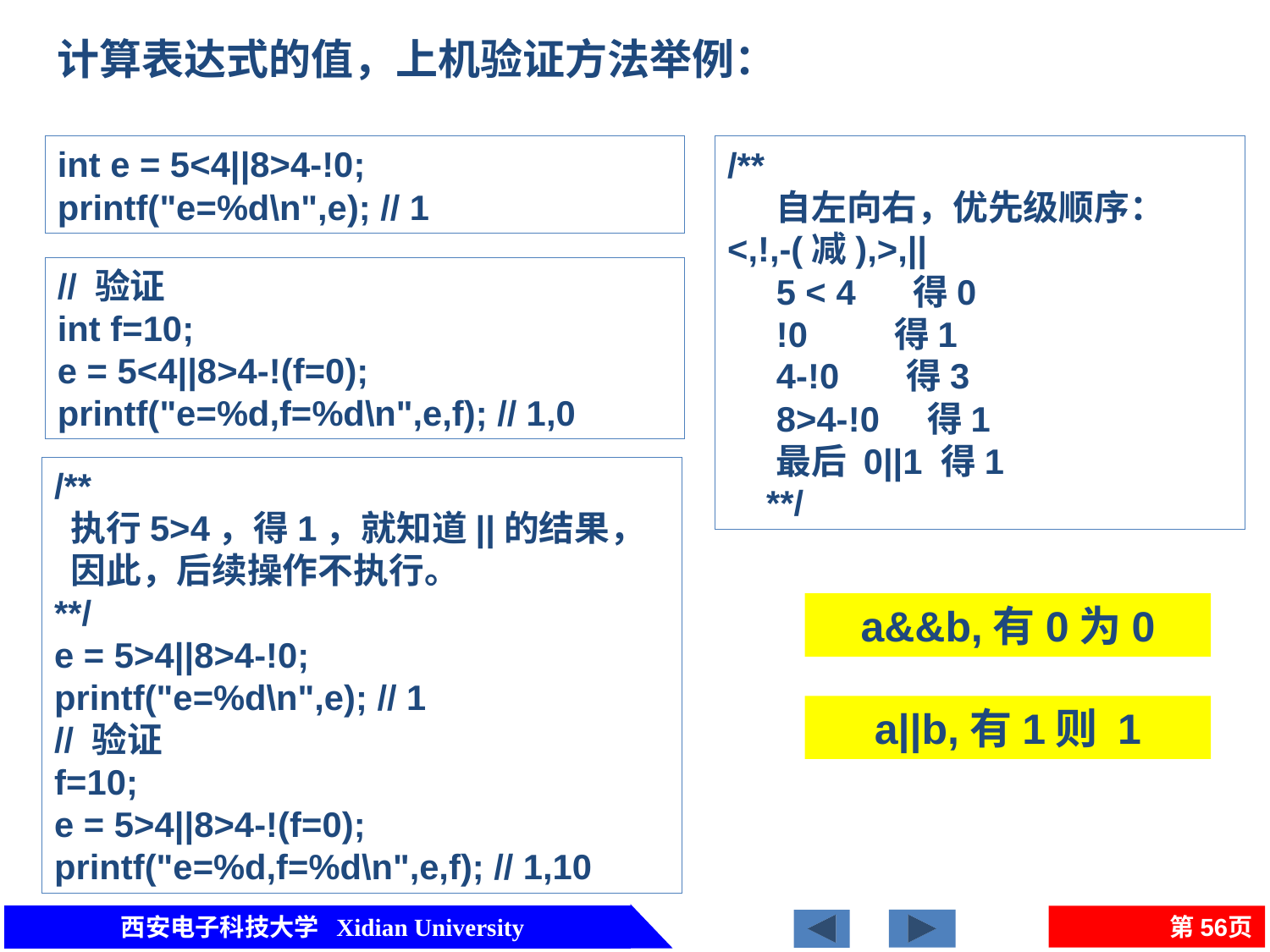

计算表达式的值，上机验证方法举例：
int e = 5<4||8>4-!0;
printf("e=%d\n",e); // 1
/**
     自左向右，优先级顺序：<,!,-(减),>,||
     5 < 4     得0
     !0        得1
     4-!0      得3
     8>4-!0    得1
     最后 0||1 得1
    **/
// 验证
int f=10;
e = 5<4||8>4-!(f=0);
printf("e=%d,f=%d\n",e,f); // 1,0
/**
 执行5>4，得1，就知道||的结果，
 因此，后续操作不执行。
**/
e = 5>4||8>4-!0;
printf("e=%d\n",e); // 1
// 验证
f=10;
e = 5>4||8>4-!(f=0);
printf("e=%d,f=%d\n",e,f); // 1,10
a&&b,有0为0
a||b,有1则 1